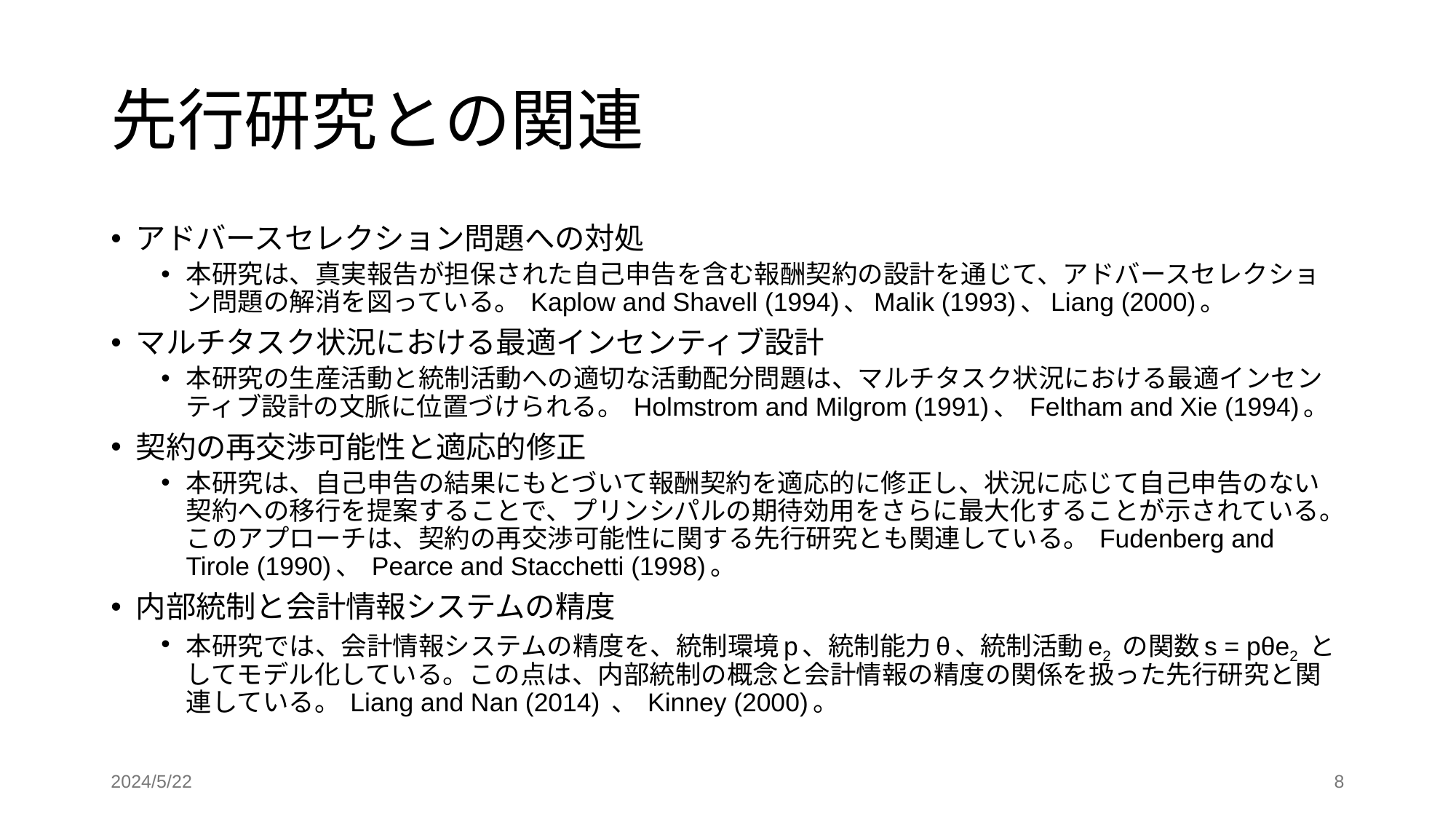

# 先行研究との関連
アドバースセレクション問題への対処
本研究は、真実報告が担保された自己申告を含む報酬契約の設計を通じて、アドバースセレクション問題の解消を図っている。 Kaplow and Shavell (1994)、Malik (1993)、Liang (2000)。
マルチタスク状況における最適インセンティブ設計
本研究の生産活動と統制活動への適切な活動配分問題は、マルチタスク状況における最適インセンティブ設計の文脈に位置づけられる。 Holmstrom and Milgrom (1991)、 Feltham and Xie (1994)。
契約の再交渉可能性と適応的修正
本研究は、自己申告の結果にもとづいて報酬契約を適応的に修正し、状況に応じて自己申告のない契約への移行を提案することで、プリンシパルの期待効用をさらに最大化することが示されている。このアプローチは、契約の再交渉可能性に関する先行研究とも関連している。 Fudenberg and Tirole (1990)、 Pearce and Stacchetti (1998)。
内部統制と会計情報システムの精度
本研究では、会計情報システムの精度を、統制環境p、統制能力θ、統制活動e2 の関数s = pθe2 としてモデル化している。この点は、内部統制の概念と会計情報の精度の関係を扱った先行研究と関連している。 Liang and Nan (2014) 、 Kinney (2000)。

2024/5/22
8